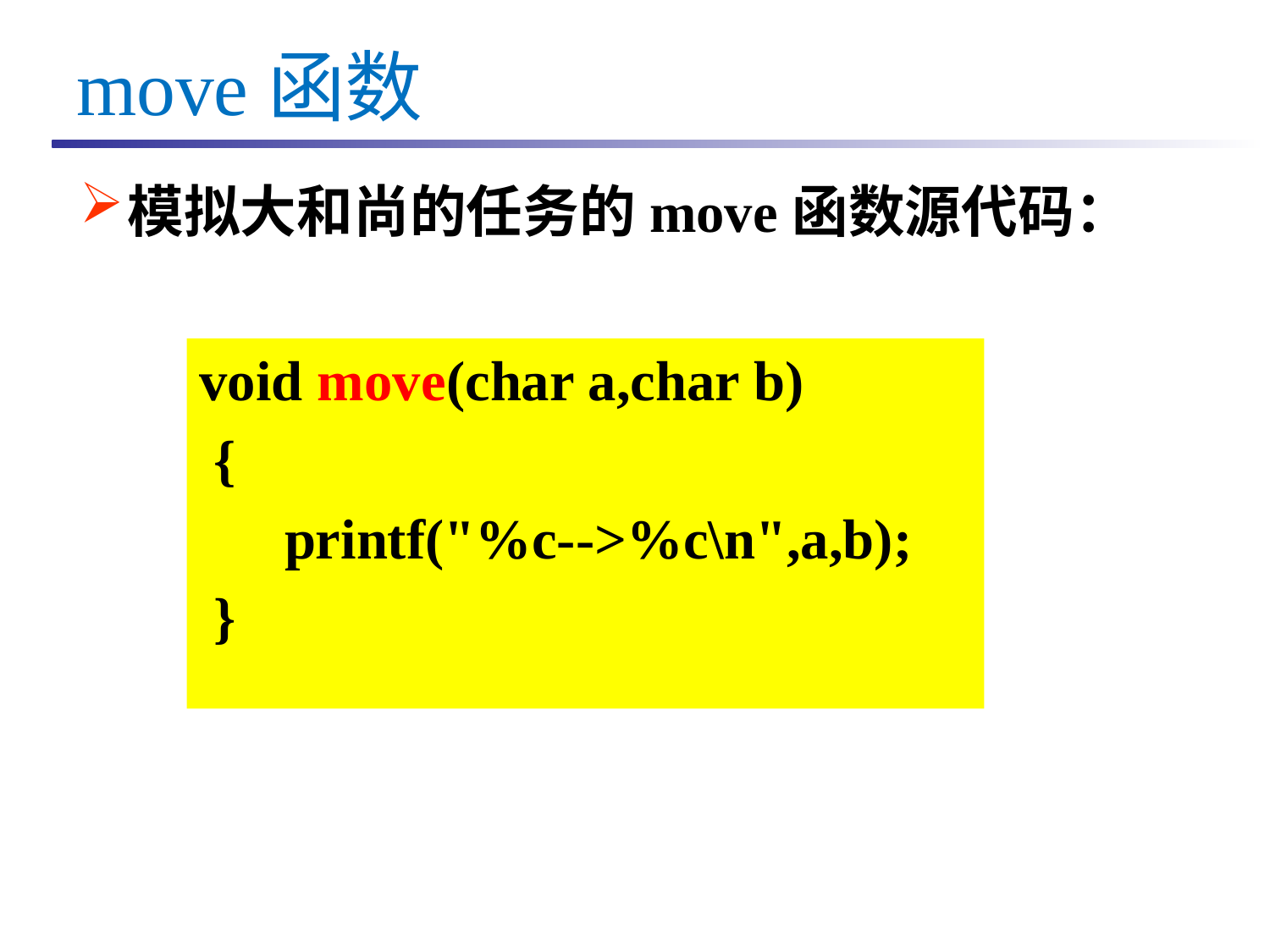

move函数
模拟大和尚的任务的move函数源代码：

void move(char a,char b)
 {
      printf("%c-->%c\n",a,b);
 }